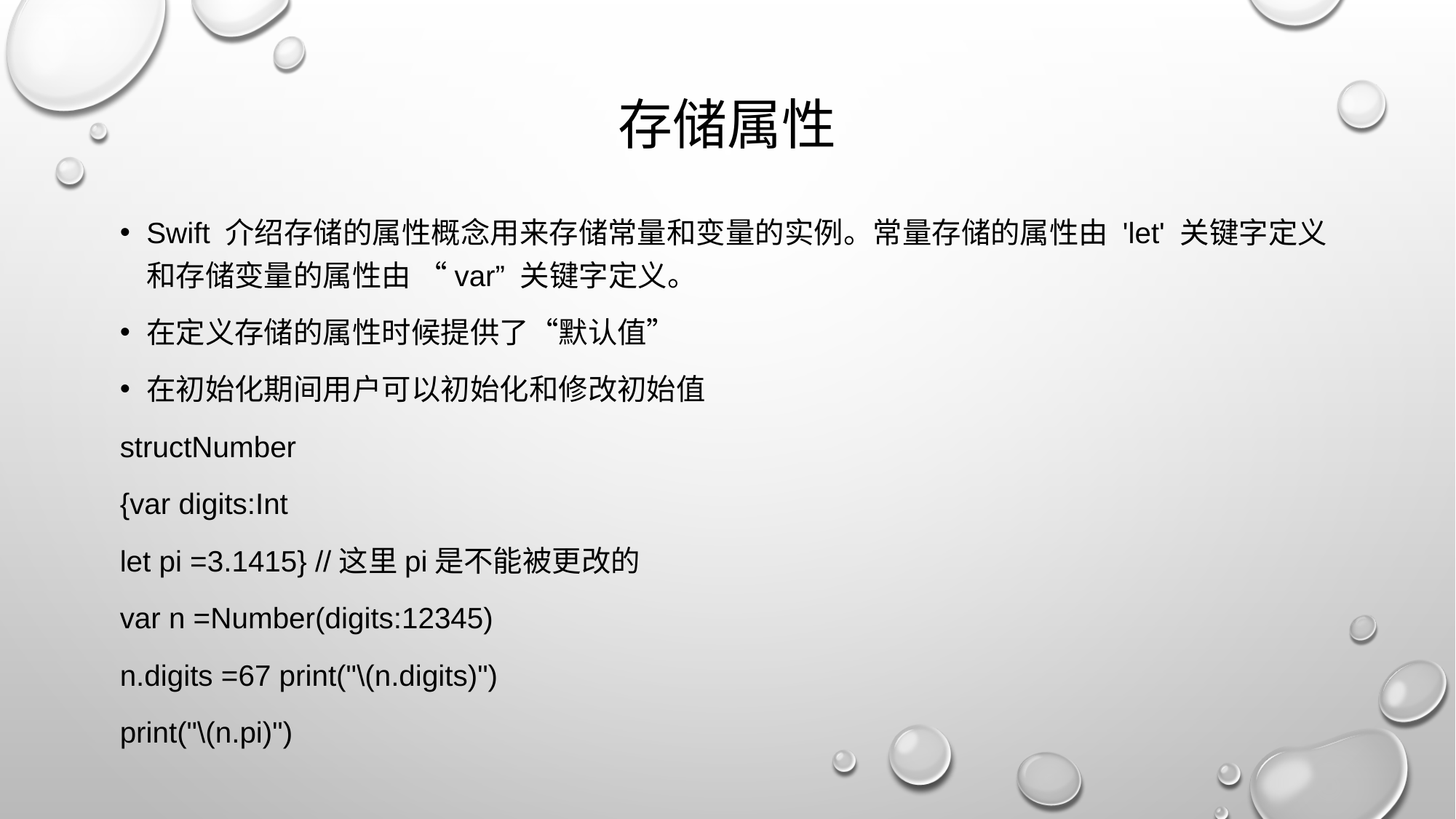

# 存储属性
Swift 介绍存储的属性概念用来存储常量和变量的实例。常量存储的属性由 'let' 关键字定义和存储变量的属性由 “var” 关键字定义。
在定义存储的属性时候提供了“默认值”
在初始化期间用户可以初始化和修改初始值
structNumber
{var digits:Int
let pi =3.1415} //这里pi是不能被更改的
var n =Number(digits:12345)
n.digits =67 print("\(n.digits)")
print("\(n.pi)")